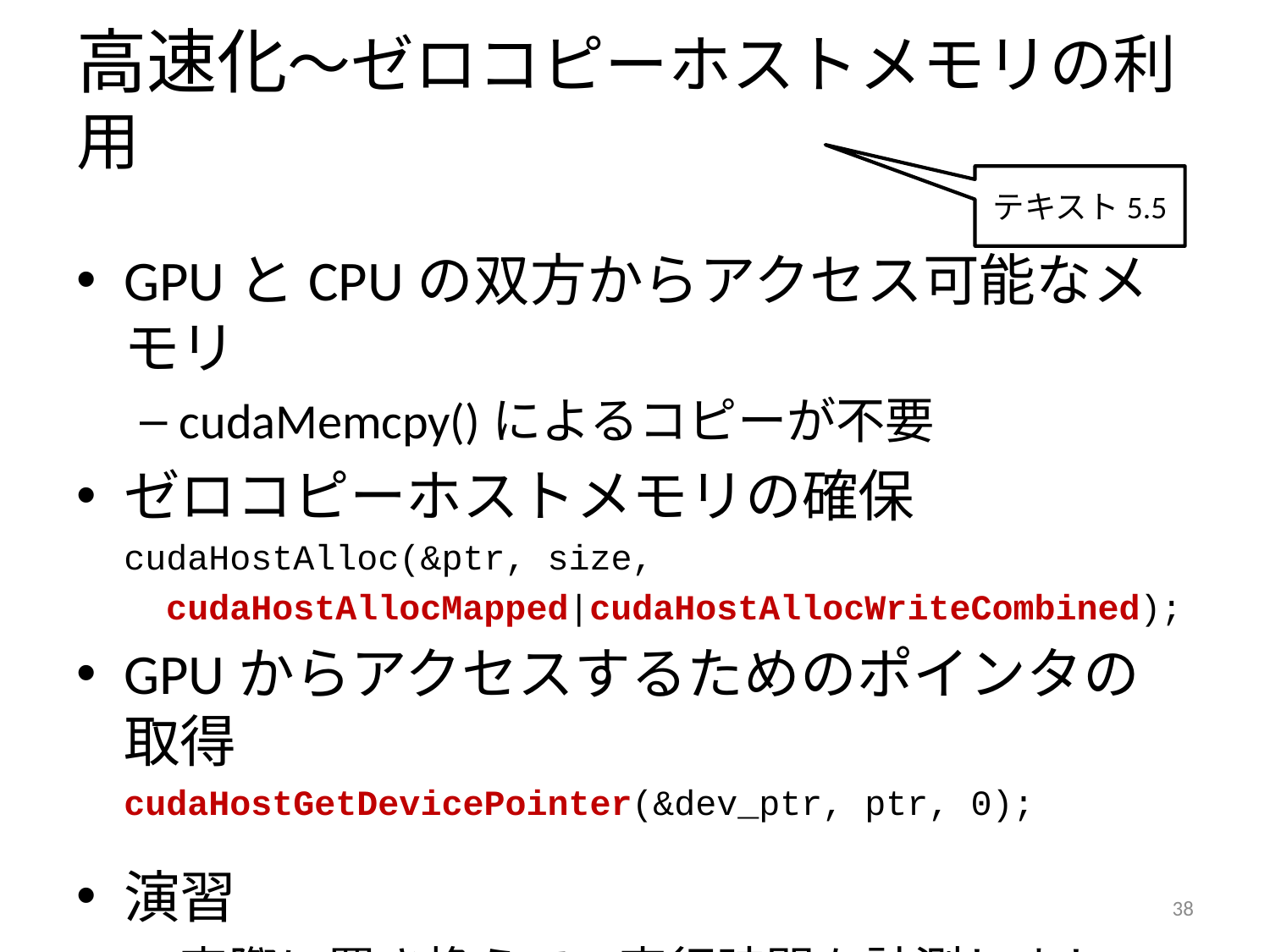

# 高速化～ゼロコピーホストメモリの利用
テキスト5.5

GPUとCPUの双方からアクセス可能なメモリ
cudaMemcpy()によるコピーが不要
ゼロコピーホストメモリの確保
	cudaHostAlloc(&ptr, size,
	  cudaHostAllocMapped|cudaHostAllocWriteCombined);
GPUからアクセスするためのポインタの取得
	cudaHostGetDevicePointer(&dev_ptr, ptr, 0);

演習
実際に置き換えて、実行時間を計測しましょう
38